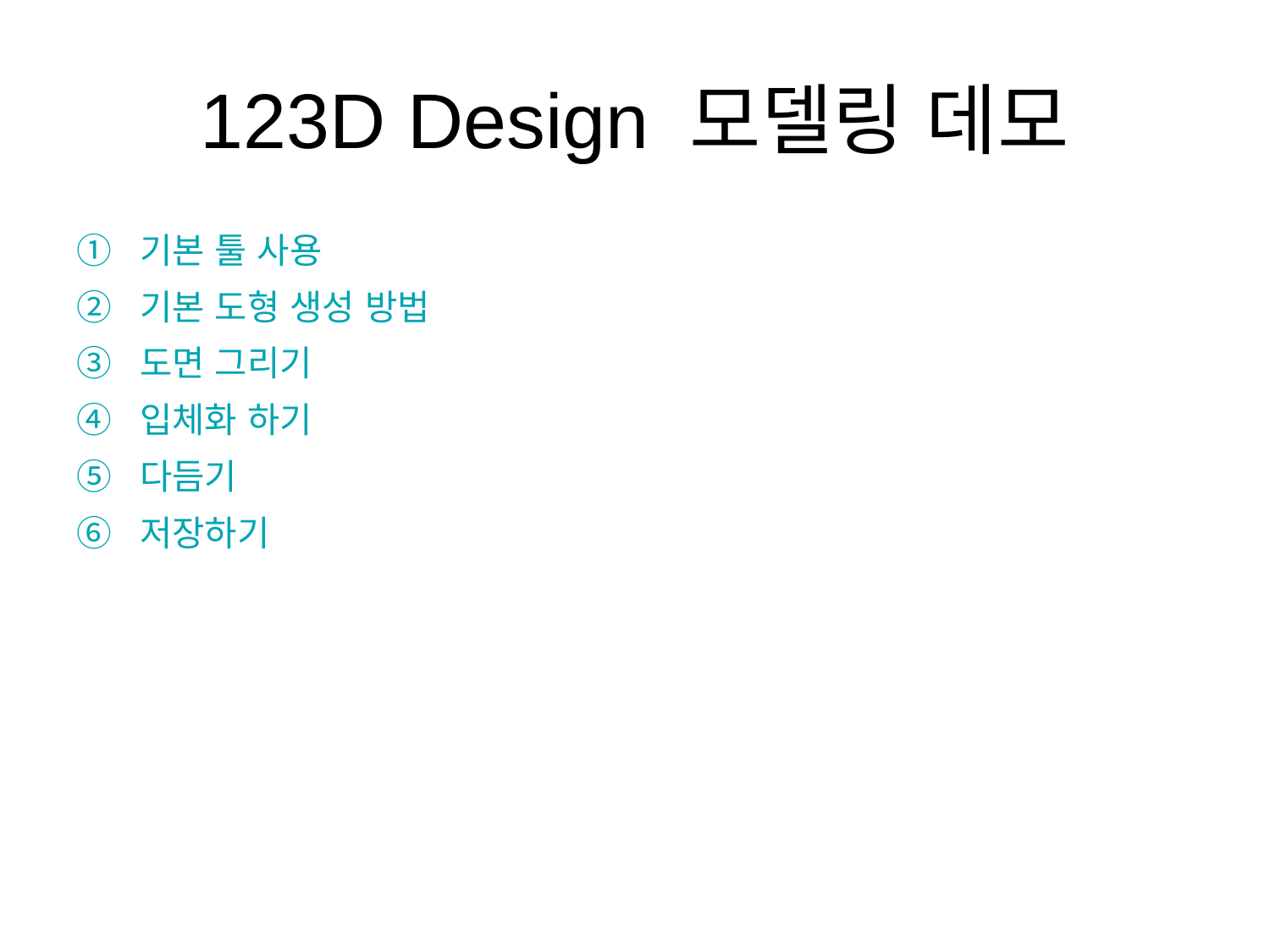

# 123D Design 모델링 데모
기본 툴 사용
기본 도형 생성 방법
도면 그리기
입체화 하기
다듬기
저장하기